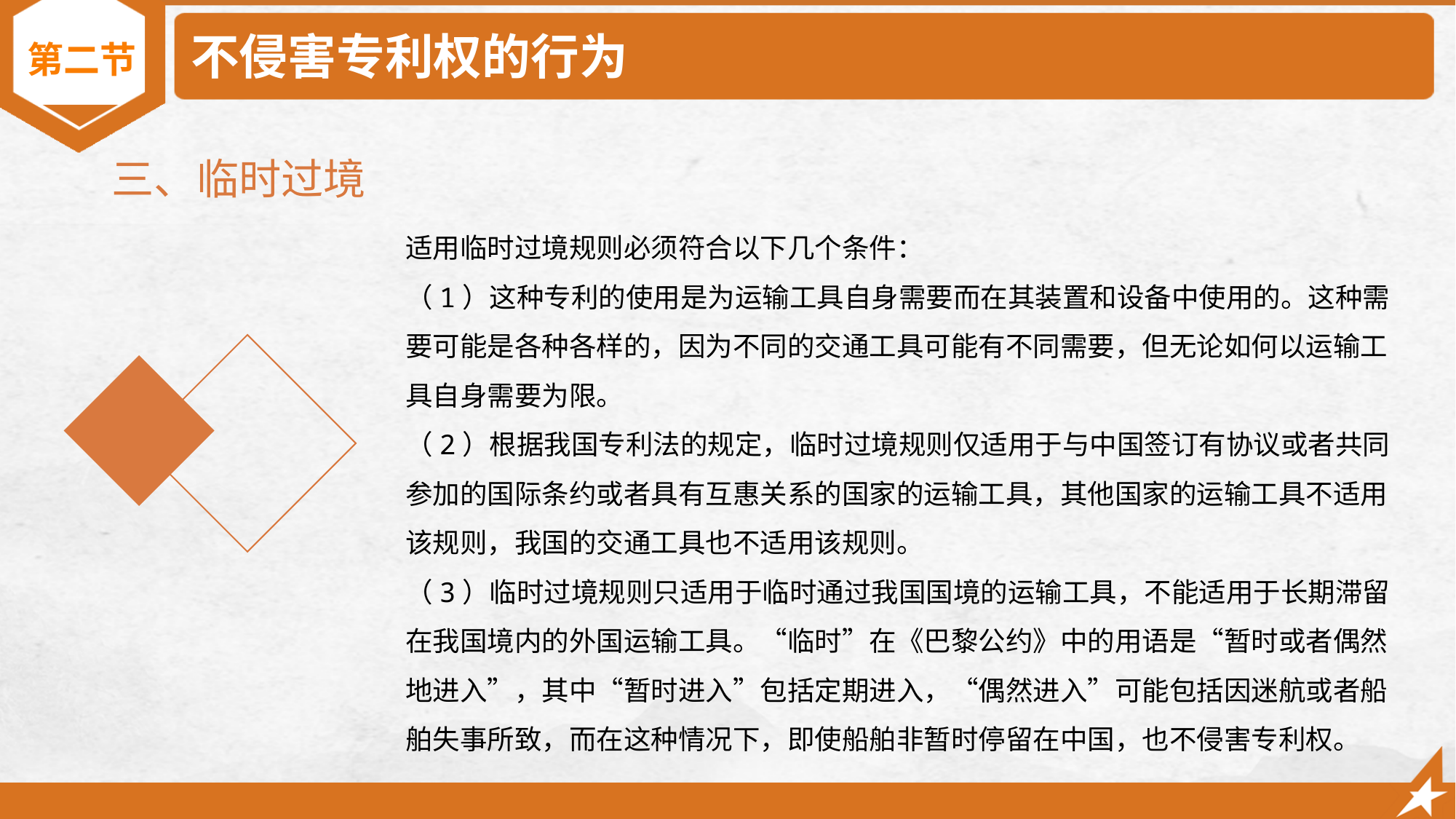

# 不侵害专利权的行为
第二节
三、临时过境
适用临时过境规则必须符合以下几个条件：
（1）这种专利的使用是为运输工具自身需要而在其装置和设备中使用的。这种需要可能是各种各样的，因为不同的交通工具可能有不同需要，但无论如何以运输工具自身需要为限。
（2）根据我国专利法的规定，临时过境规则仅适用于与中国签订有协议或者共同参加的国际条约或者具有互惠关系的国家的运输工具，其他国家的运输工具不适用该规则，我国的交通工具也不适用该规则。
（3）临时过境规则只适用于临时通过我国国境的运输工具，不能适用于长期滞留在我国境内的外国运输工具。“临时”在《巴黎公约》中的用语是“暂时或者偶然地进入”，其中“暂时进入”包括定期进入，“偶然进入”可能包括因迷航或者船舶失事所致，而在这种情况下，即使船舶非暂时停留在中国，也不侵害专利权。